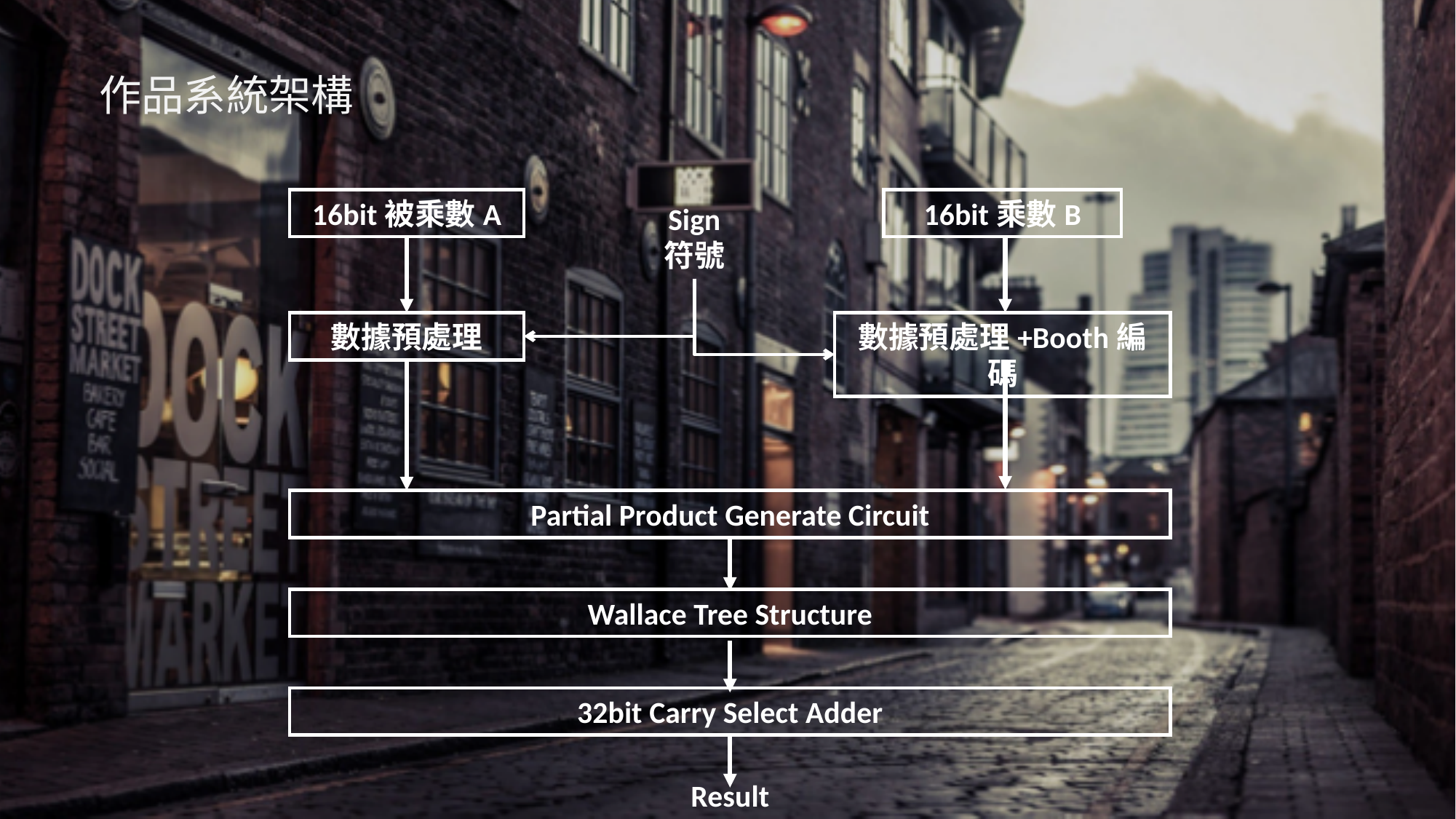

作品系統架構
16bit被乘數A
16bit乘數B
Sign
符號
數據預處理
數據預處理+Booth編碼
Partial Product Generate Circuit
Wallace Tree Structure
32bit Carry Select Adder
Result